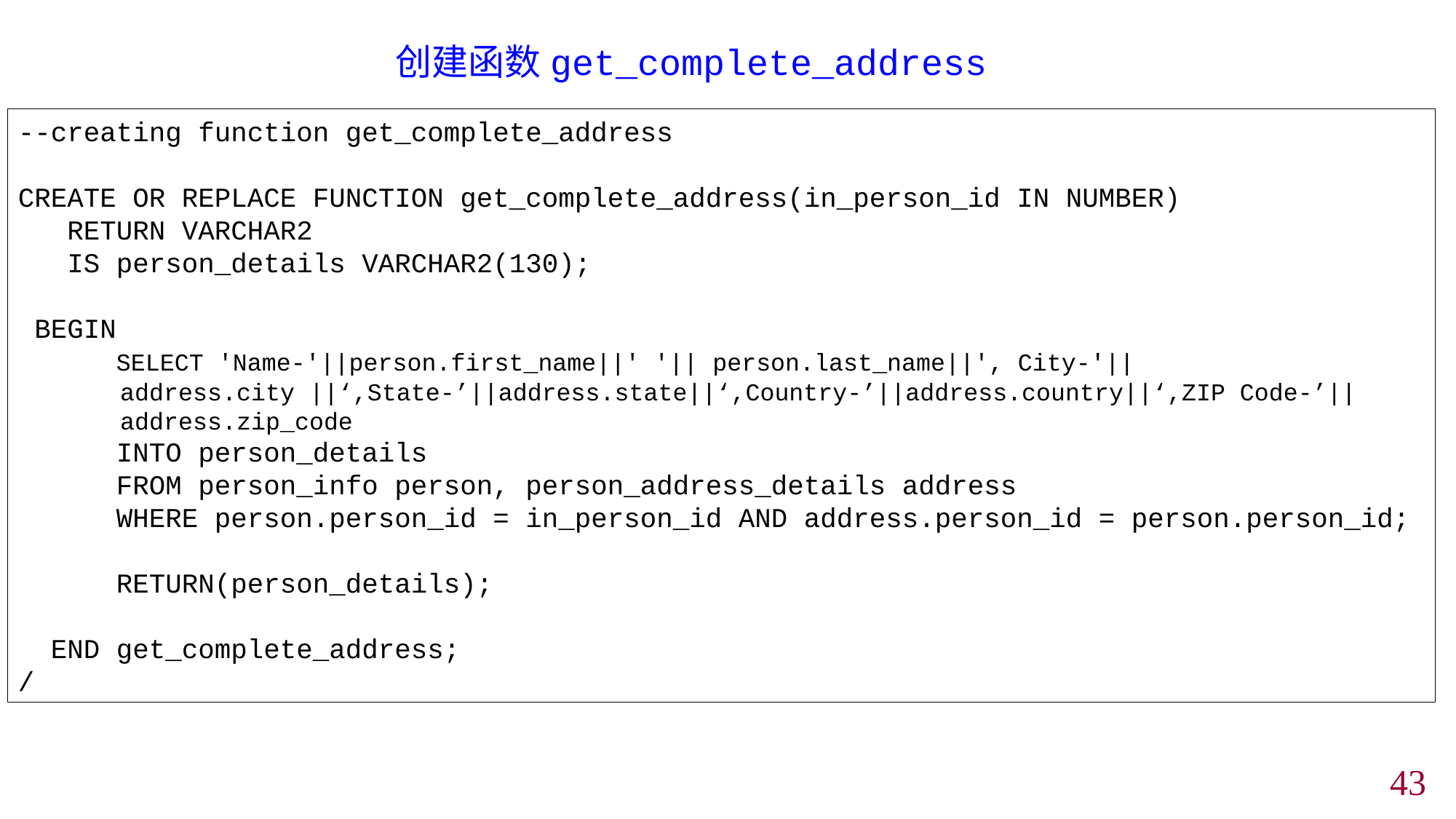

创建函数get_complete_address
--creating function get_complete_address

CREATE OR REPLACE FUNCTION get_complete_address(in_person_id IN NUMBER)
   RETURN VARCHAR2
   IS person_details VARCHAR2(130);

 BEGIN
      SELECT 'Name-'||person.first_name||' '|| person.last_name||', City-'||
       address.city ||‘,State-’||address.state||‘,Country-’||address.country||‘,ZIP Code-’||
       address.zip_code
      INTO person_details
      FROM person_info person, person_address_details address
      WHERE person.person_id = in_person_id AND address.person_id = person.person_id;

      RETURN(person_details);

  END get_complete_address;
/
43